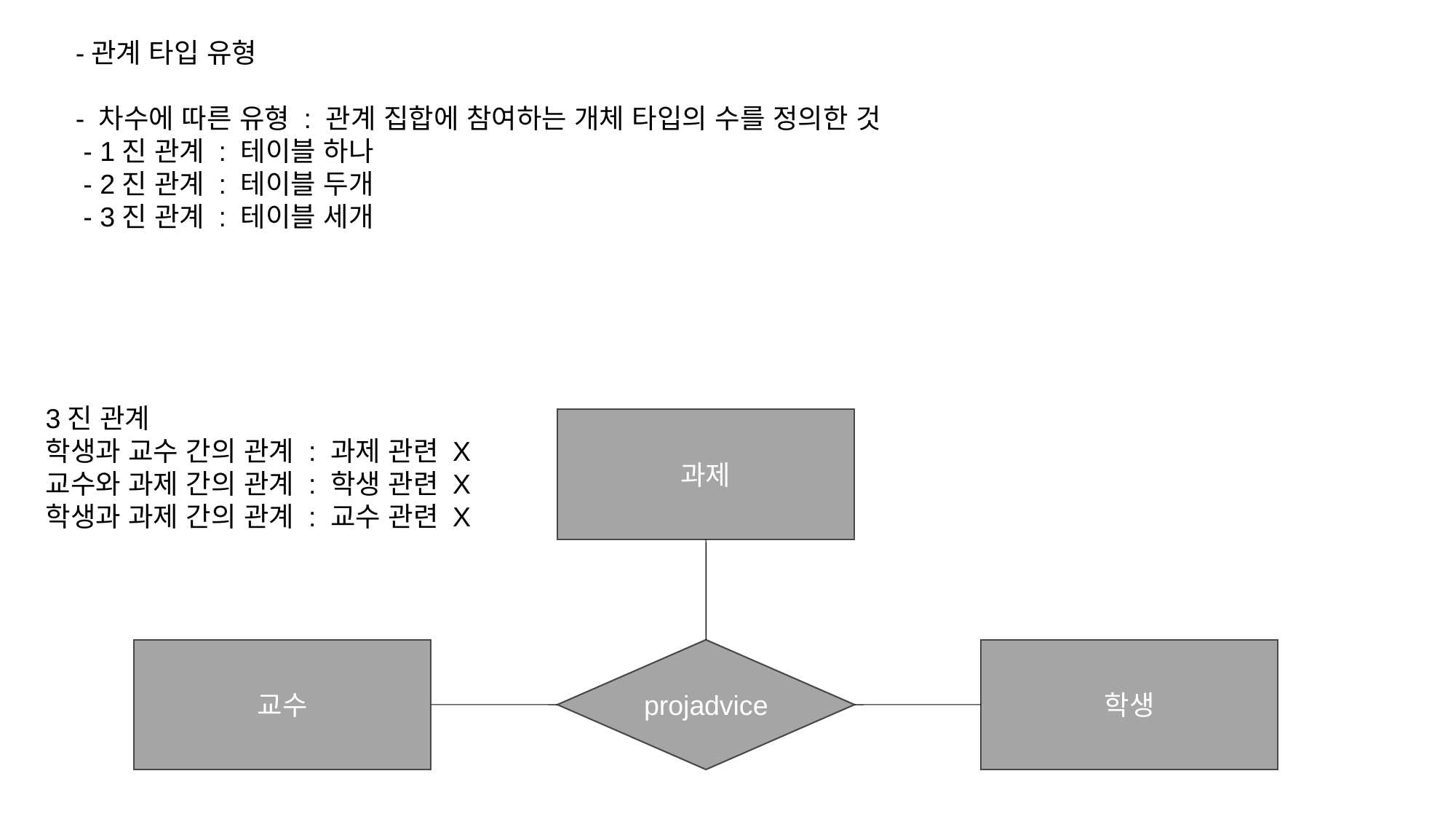

-관계 타입 유형

- 차수에 따른 유형 : 관계 집합에 참여하는 개체 타입의 수를 정의한 것
 - 1진 관계 : 테이블 하나
 - 2진 관계 : 테이블 두개
 - 3진 관계 : 테이블 세개
3진 관계
학생과 교수 간의 관계 : 과제 관련 X
교수와 과제 간의 관계 : 학생 관련 X
학생과 과제 간의 관계 : 교수 관련 X
과제
교수
projadvice
학생